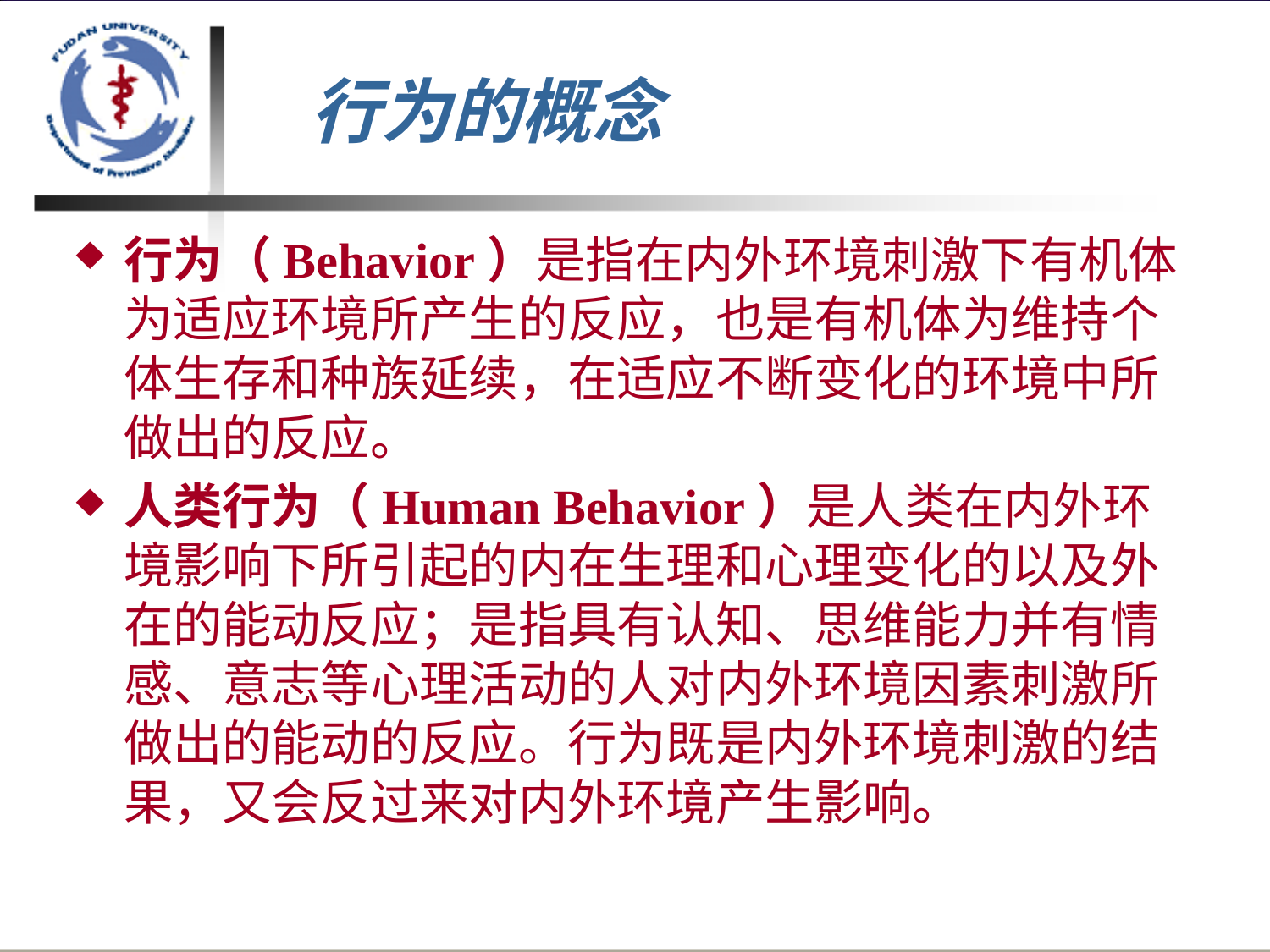

# 行为的概念
行为（Behavior）是指在内外环境刺激下有机体为适应环境所产生的反应，也是有机体为维持个体生存和种族延续，在适应不断变化的环境中所做出的反应。
人类行为（Human Behavior）是人类在内外环境影响下所引起的内在生理和心理变化的以及外在的能动反应；是指具有认知、思维能力并有情感、意志等心理活动的人对内外环境因素刺激所做出的能动的反应。行为既是内外环境刺激的结果，又会反过来对内外环境产生影响。